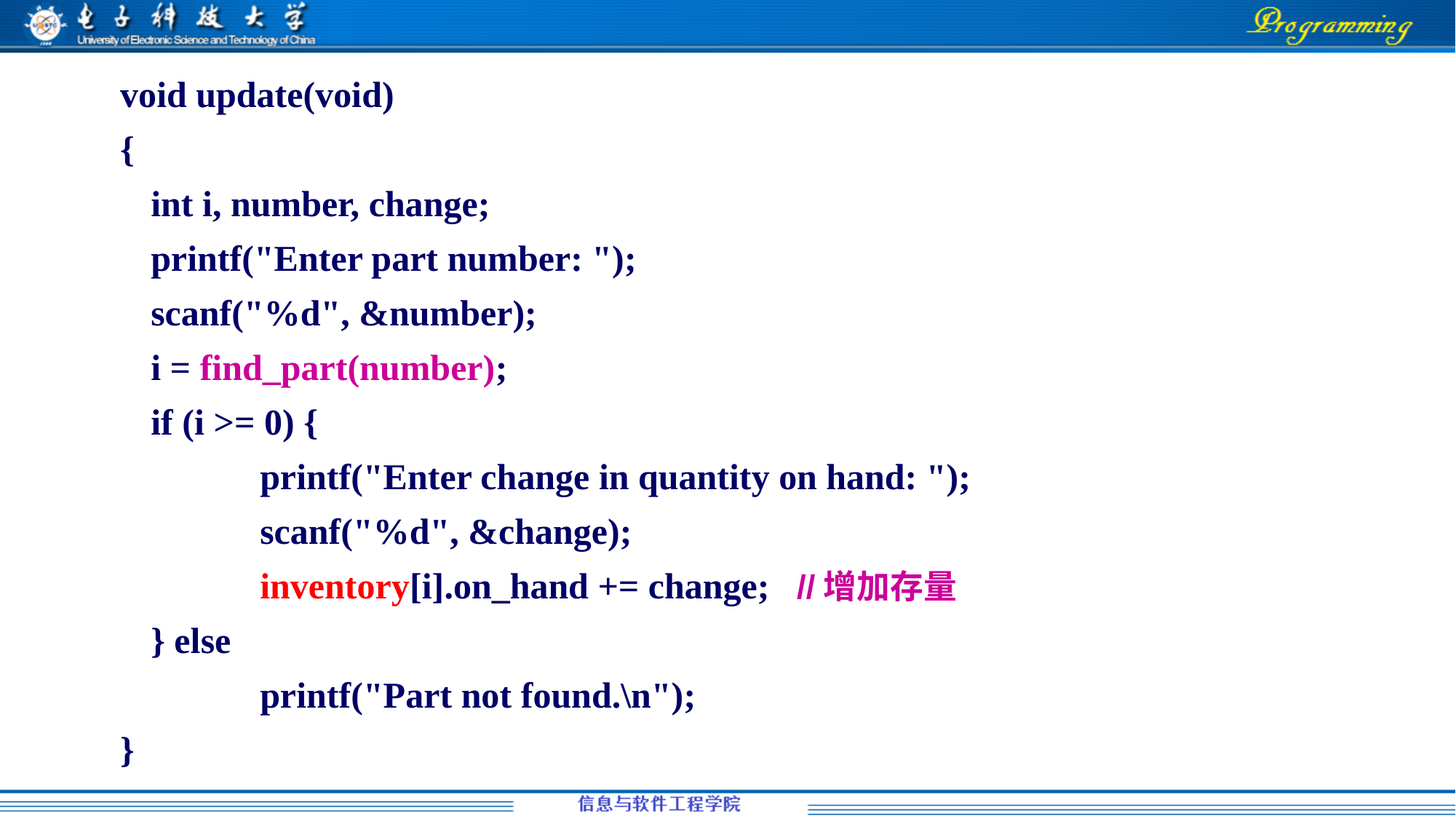

void update(void)
{
  	int i, number, change;
  	printf("Enter part number: ");
  	scanf("%d", &number);
  	i = find_part(number);
  	if (i >= 0) {
    	printf("Enter change in quantity on hand: ");
   		scanf("%d", &change);
    	inventory[i].on_hand += change;   //增加存量
  	} else
    	printf("Part not found.\n");
}